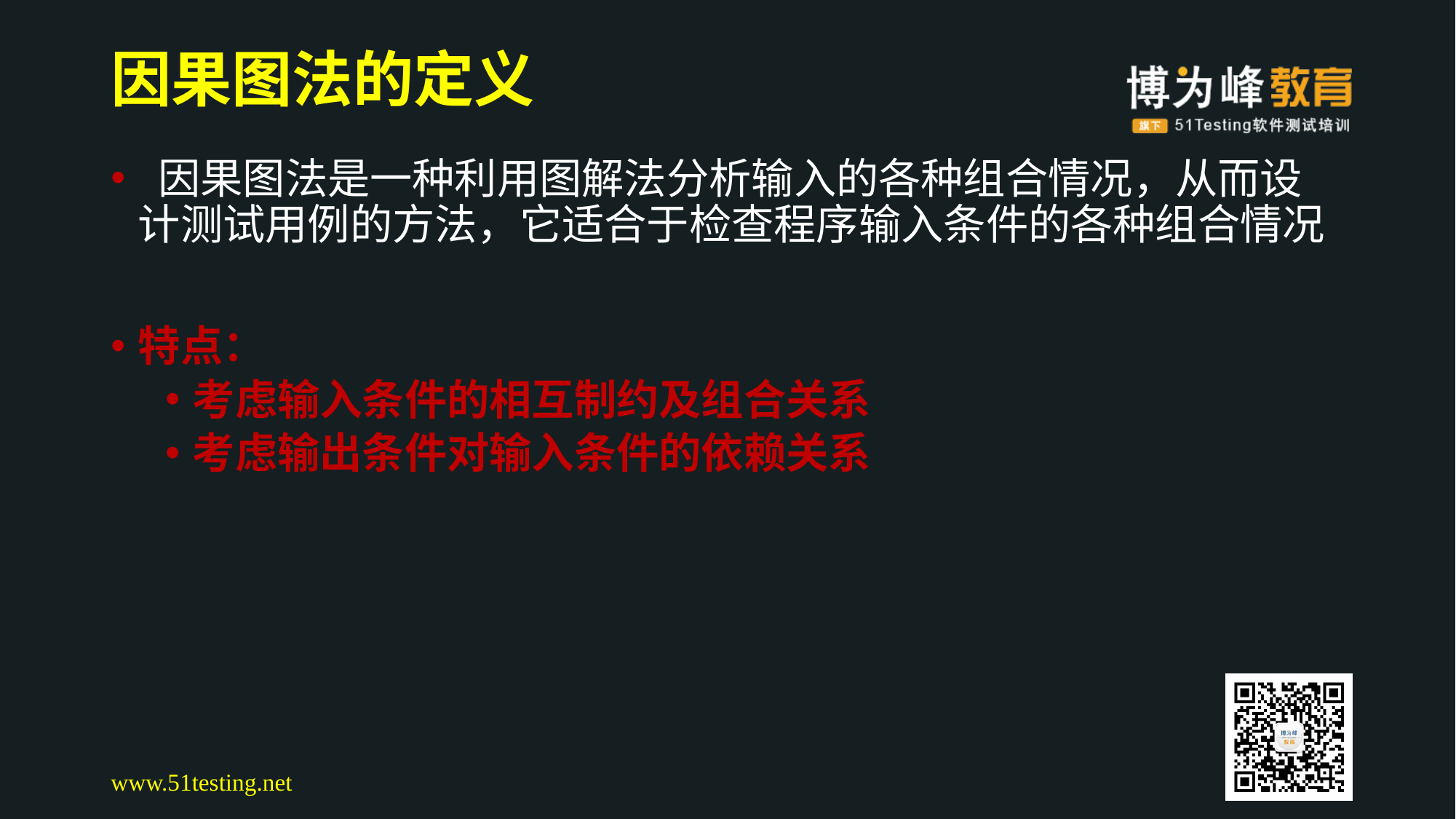

# 因果图法的定义
 因果图法是一种利用图解法分析输入的各种组合情况，从而设计测试用例的方法，它适合于检查程序输入条件的各种组合情况

特点：
考虑输入条件的相互制约及组合关系
考虑输出条件对输入条件的依赖关系

www.51testing.net